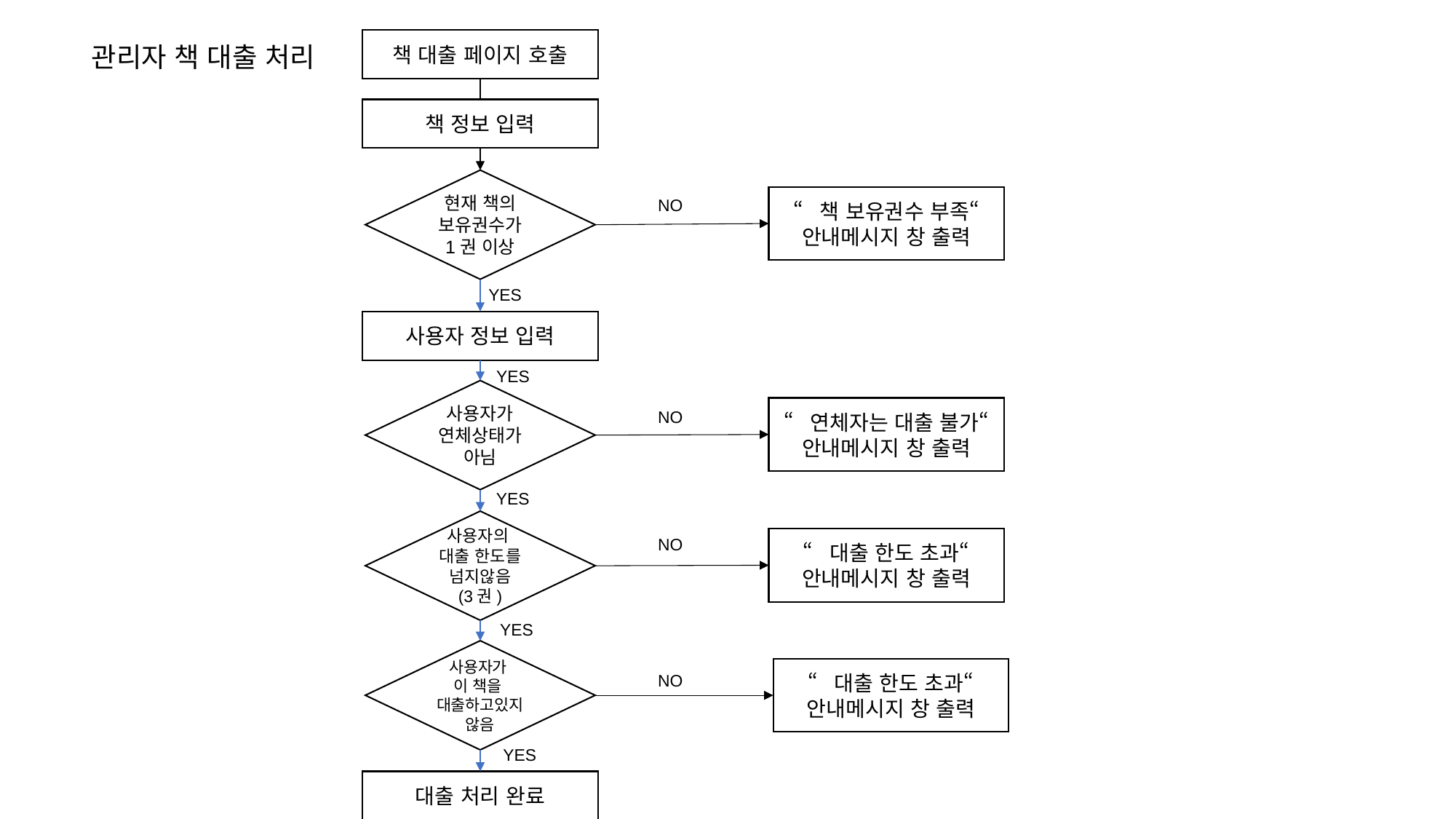

책 대출 페이지 호출
관리자 책 대출 처리
책 정보 입력
현재 책의
보유권수가 1권 이상
“책 보유권수 부족“
안내메시지 창 출력
NO
YES
사용자 정보 입력
YES
사용자가
연체상태가
아님
“연체자는 대출 불가“
안내메시지 창 출력
NO
YES
사용자의
대출 한도를
넘지않음
(3권)
NO
“대출 한도 초과“
안내메시지 창 출력
YES
사용자가
이 책을
대출하고있지 않음
“대출 한도 초과“
안내메시지 창 출력
NO
YES
대출 처리 완료